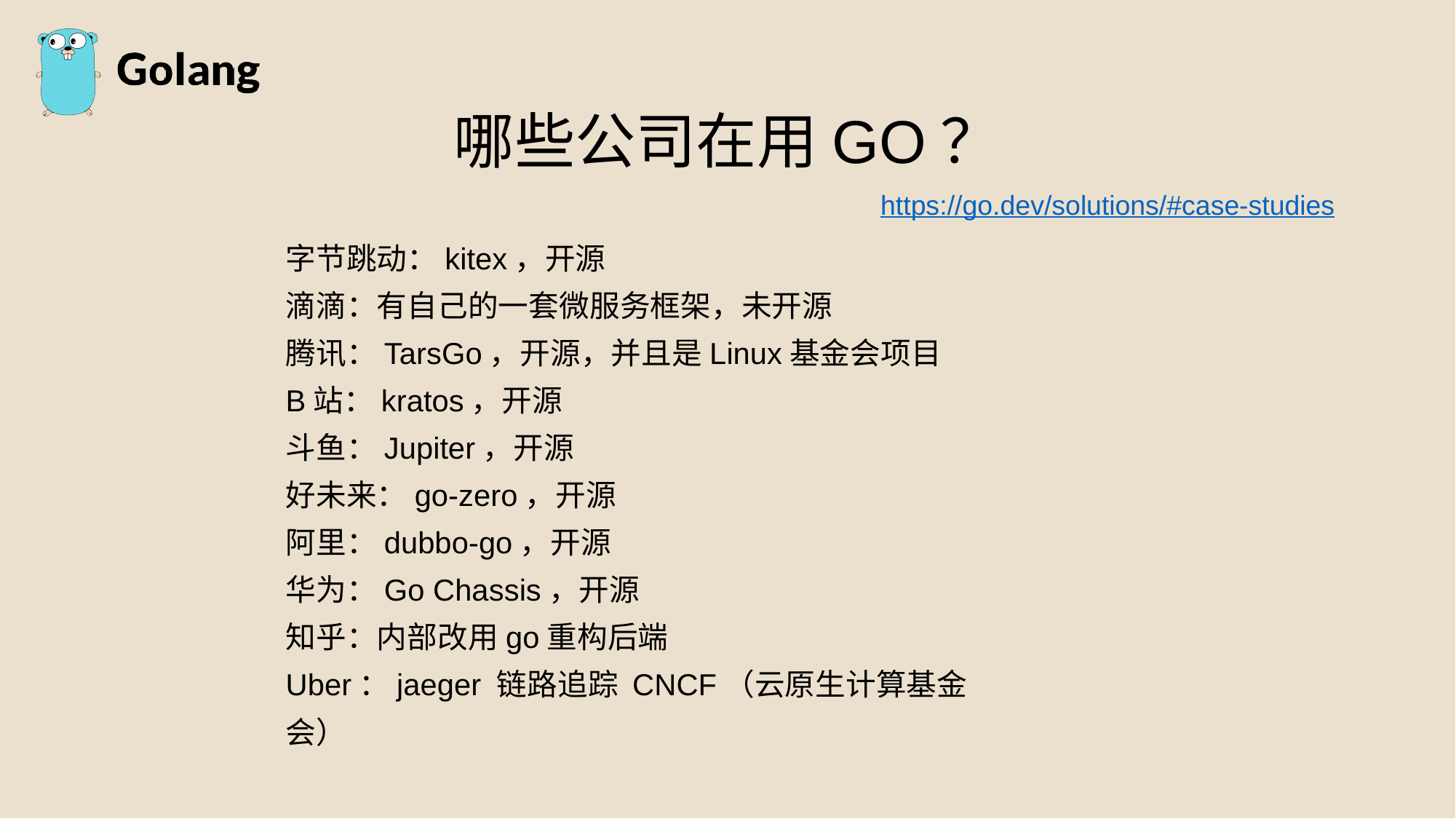

哪些公司在用GO？
https://go.dev/solutions/#case-studies
字节跳动：kitex，开源
滴滴：有自己的一套微服务框架，未开源
腾讯：TarsGo，开源，并且是Linux基金会项目
B站：kratos，开源
斗鱼：Jupiter，开源
好未来：go-zero，开源
阿里：dubbo-go，开源
华为：Go Chassis，开源
知乎：内部改用go重构后端
Uber：jaeger 链路追踪 CNCF（云原生计算基金会）